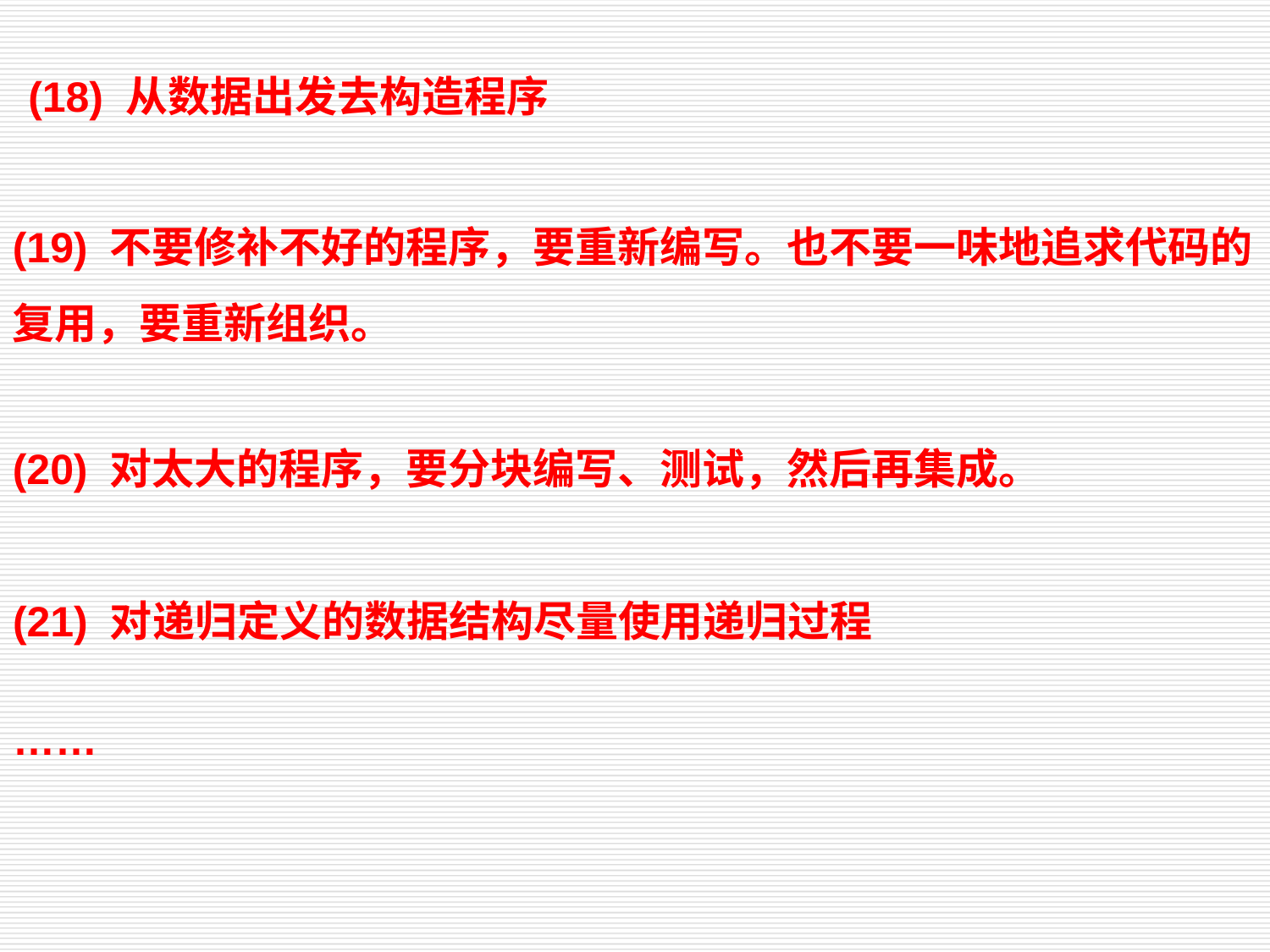

(18) 从数据出发去构造程序
(19) 不要修补不好的程序，要重新编写。也不要一味地追求代码的复用，要重新组织。
(20) 对太大的程序，要分块编写、测试，然后再集成。
(21) 对递归定义的数据结构尽量使用递归过程

……